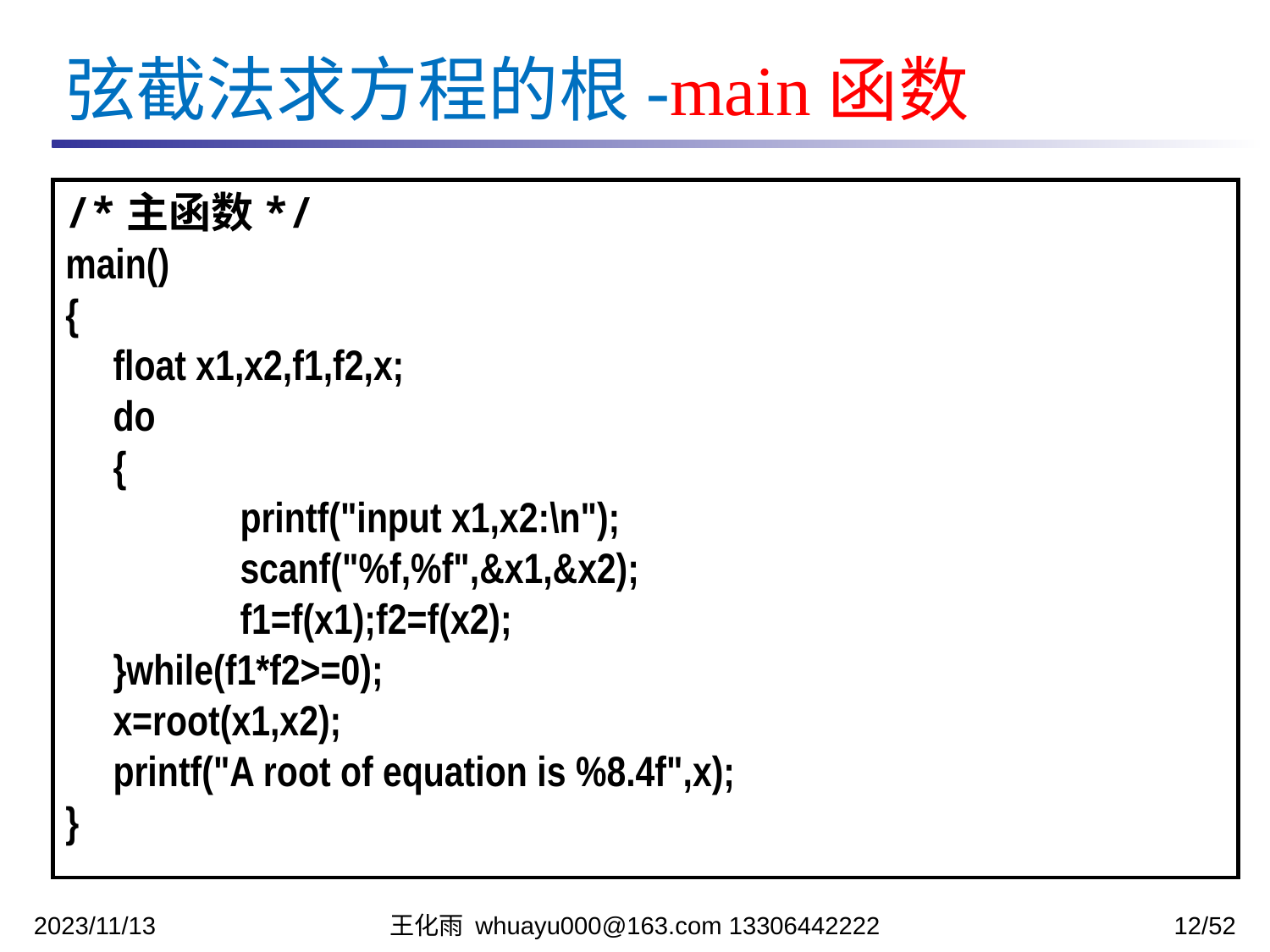

弦截法求方程的根-main函数
/*主函数*/
main()
{
	float x1,x2,f1,f2,x;
    	do
    	{
        	printf("input x1,x2:\n");
        	scanf("%f,%f",&x1,&x2);
        	f1=f(x1);f2=f(x2);
	}while(f1*f2>=0);
    	x=root(x1,x2);
    	printf("A root of equation is %8.4f",x);
}
2023/11/13
王化雨 whuayu000@163.com 13306442222
12/52